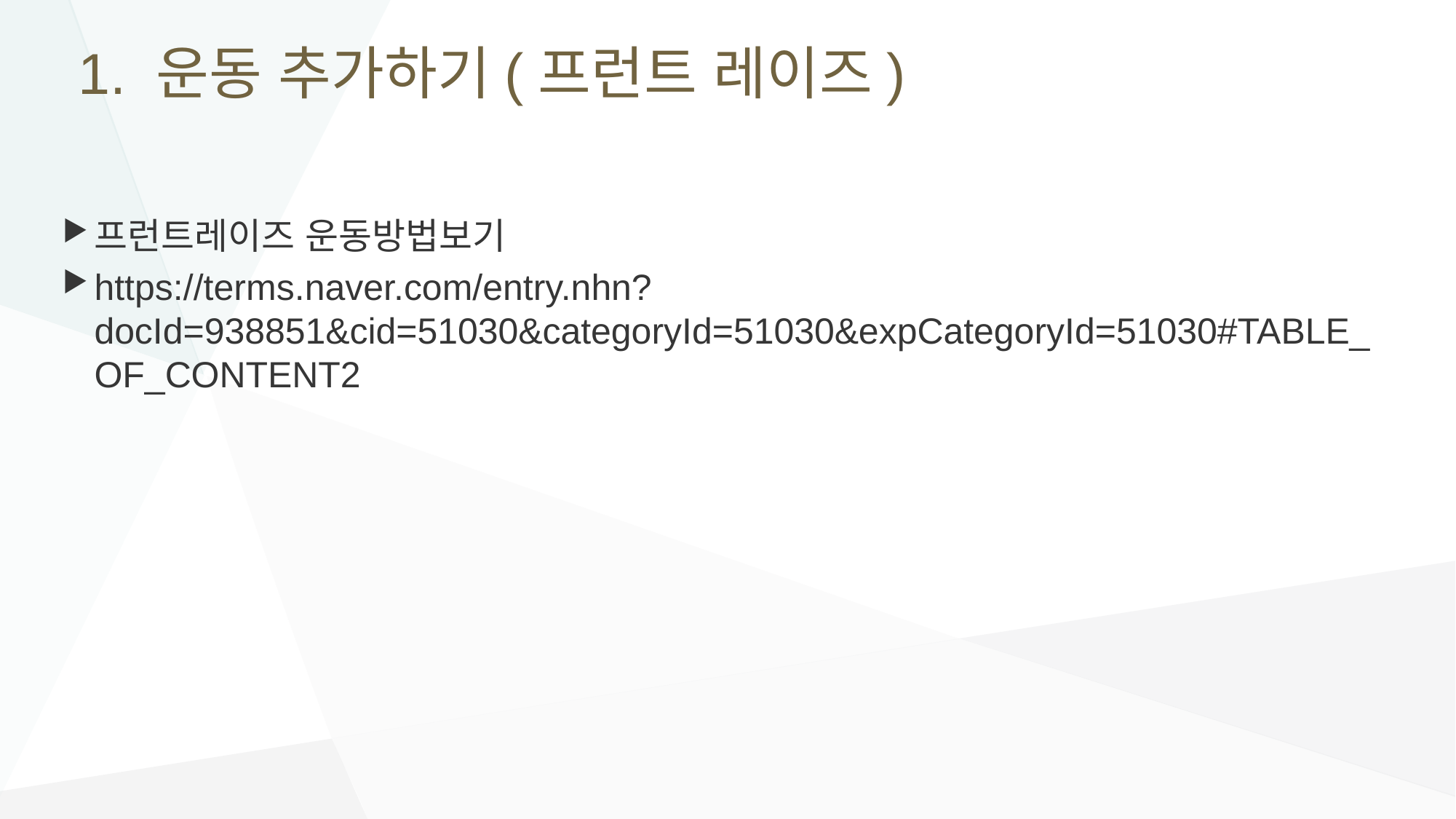

# 1. 운동 추가하기(프런트 레이즈)

프런트레이즈 운동방법보기
https://terms.naver.com/entry.nhn?docId=938851&cid=51030&categoryId=51030&expCategoryId=51030#TABLE_OF_CONTENT2